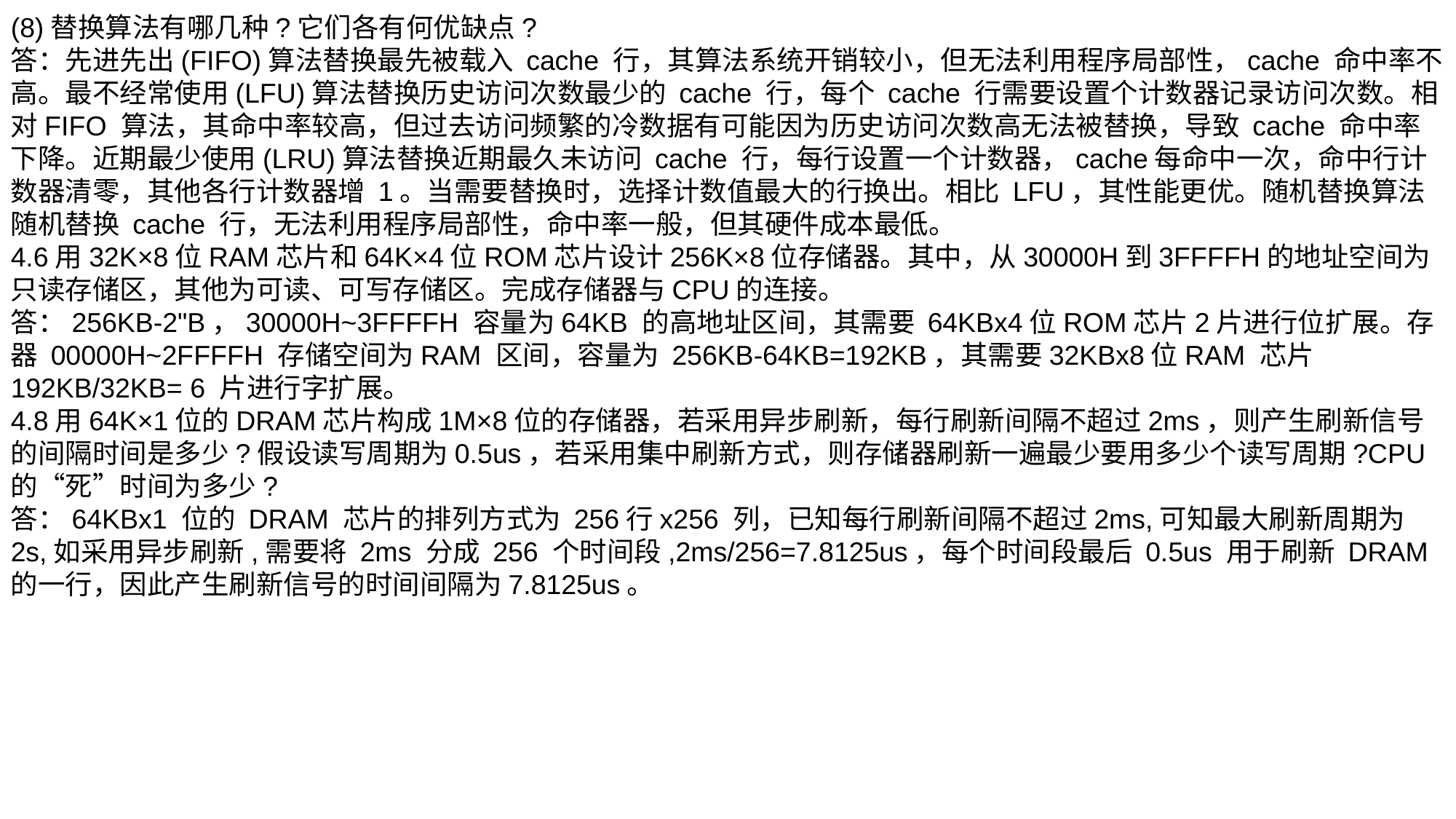

(8)替换算法有哪几种?它们各有何优缺点?
答：先进先出(FIFO)算法替换最先被载入 cache 行，其算法系统开销较小，但无法利用程序局部性，cache 命中率不高。最不经常使用(LFU)算法替换历史访问次数最少的 cache 行，每个 cache 行需要设置个计数器记录访问次数。相对FIFO 算法，其命中率较高，但过去访问频繁的冷数据有可能因为历史访问次数高无法被替换，导致 cache 命中率下降。近期最少使用(LRU)算法替换近期最久未访问 cache 行，每行设置一个计数器，cache每命中一次，命中行计数器清零，其他各行计数器增 1。当需要替换时，选择计数值最大的行换出。相比 LFU，其性能更优。随机替换算法随机替换 cache 行，无法利用程序局部性，命中率一般，但其硬件成本最低。
4.6用32K×8位RAM芯片和64K×4位ROM芯片设计256K×8位存储器。其中，从30000H到3FFFFH的地址空间为只读存储区，其他为可读、可写存储区。完成存储器与CPU的连接。
答：256KB-2"B，30000H~3FFFFH 容量为64KB 的高地址区间，其需要 64KBx4位ROM芯片2片进行位扩展。存器 00000H~2FFFFH 存储空间为RAM 区间，容量为 256KB-64KB=192KB，其需要32KBx8位RAM 芯片 192KB/32KB= 6 片进行字扩展。
4.8用64K×1位的DRAM芯片构成1M×8位的存储器，若采用异步刷新，每行刷新间隔不超过2ms，则产生刷新信号的间隔时间是多少?假设读写周期为0.5us，若采用集中刷新方式，则存储器刷新一遍最少要用多少个读写周期?CPU的“死”时间为多少?
答：64KBx1 位的 DRAM 芯片的排列方式为 256行x256 列，已知每行刷新间隔不超过2ms,可知最大刷新周期为 2s,如采用异步刷新,需要将 2ms 分成 256 个时间段,2ms/256=7.8125us，每个时间段最后 0.5us 用于刷新 DRAM 的一行，因此产生刷新信号的时间间隔为7.8125us。